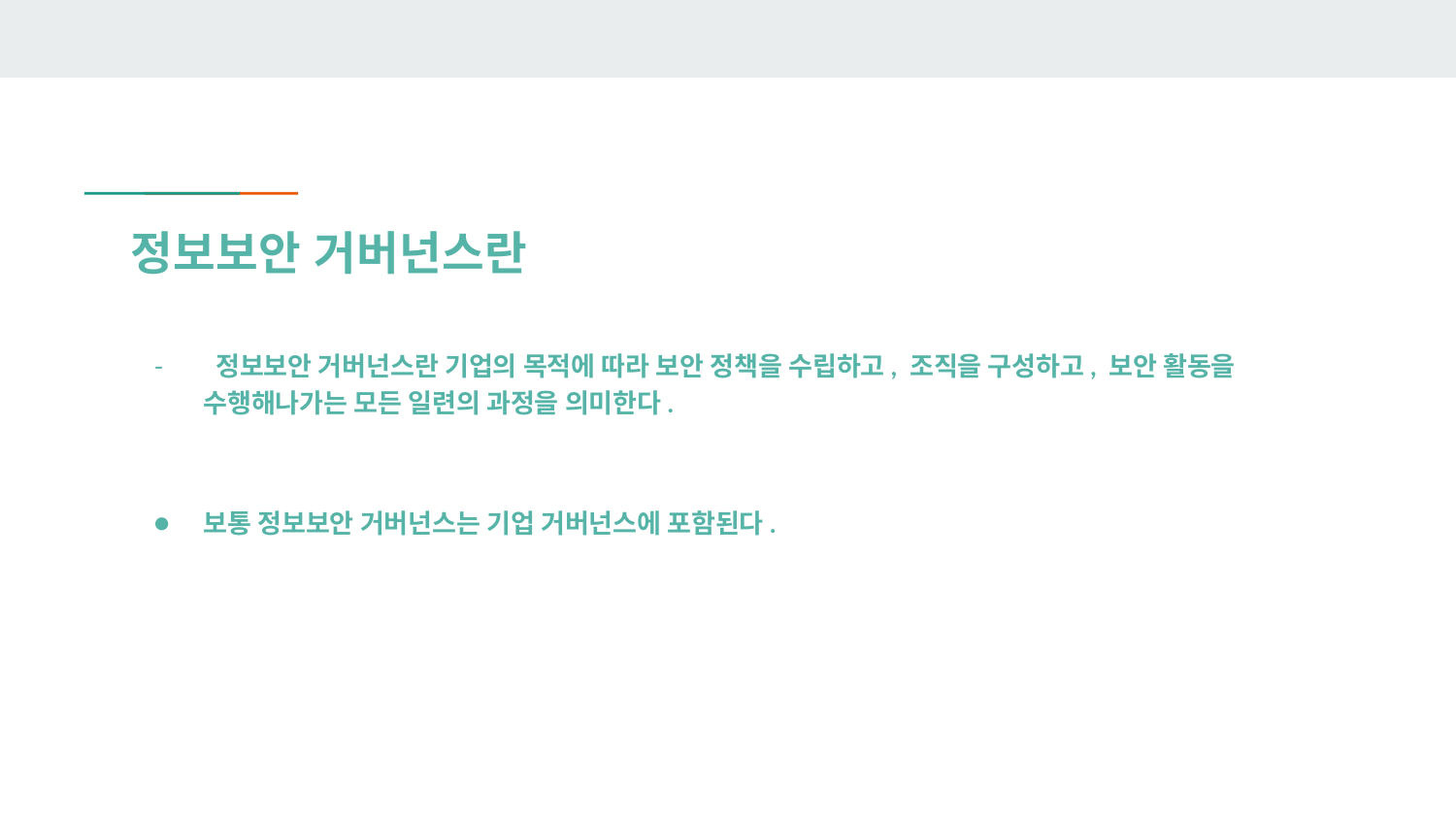

# 정보보안 거버넌스란
 정보보안 거버넌스란 기업의 목적에 따라 보안 정책을 수립하고, 조직을 구성하고, 보안 활동을 수행해나가는 모든 일련의 과정을 의미한다.

보통 정보보안 거버넌스는 기업 거버넌스에 포함된다.